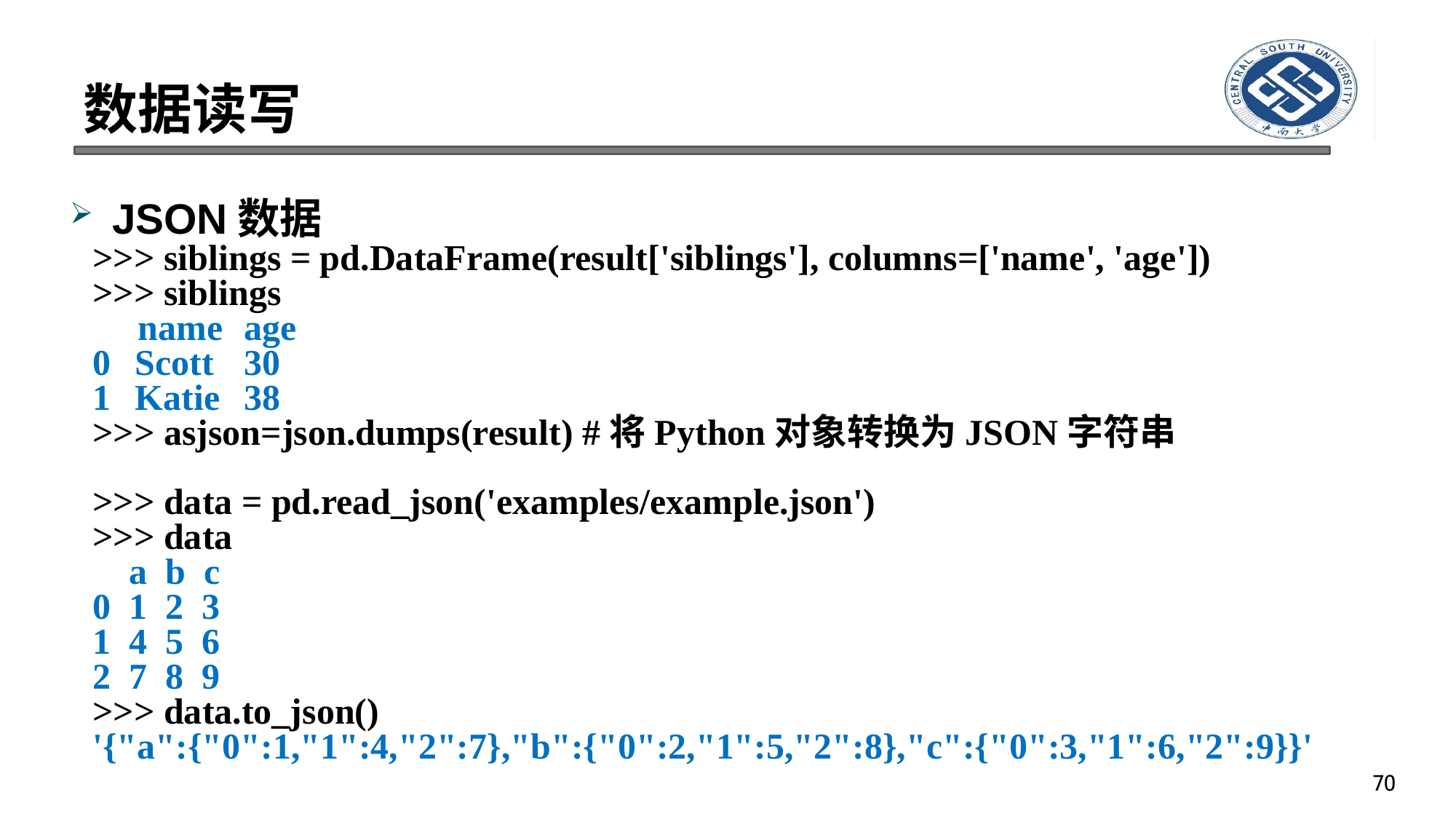

# 数据读写
JSON数据
>>> siblings = pd.DataFrame(result['siblings'], columns=['name', 'age'])
>>> siblings
     name	age
0	Scott	30
1	Katie	38
>>> asjson=json.dumps(result) #将Python对象转换为JSON字符串

>>> data = pd.read_json('examples/example.json')
>>> data
    a  b  c
0  1  2  3
1  4  5  6
2  7  8  9
>>> data.to_json()
'{"a":{"0":1,"1":4,"2":7},"b":{"0":2,"1":5,"2":8},"c":{"0":3,"1":6,"2":9}}'
70